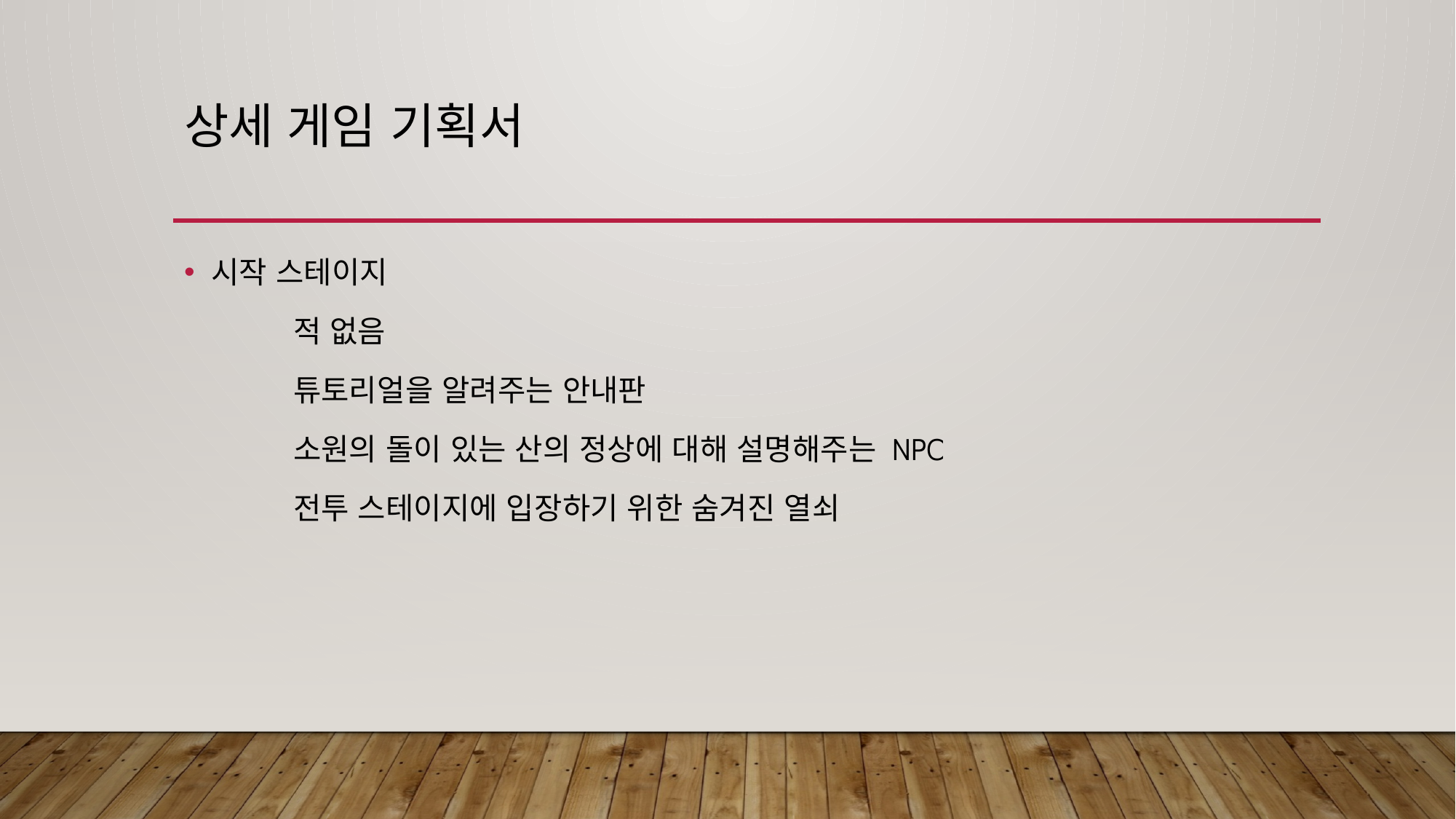

# 상세 게임 기획서
시작 스테이지
	적 없음
	튜토리얼을 알려주는 안내판
	소원의 돌이 있는 산의 정상에 대해 설명해주는 NPC
	전투 스테이지에 입장하기 위한 숨겨진 열쇠